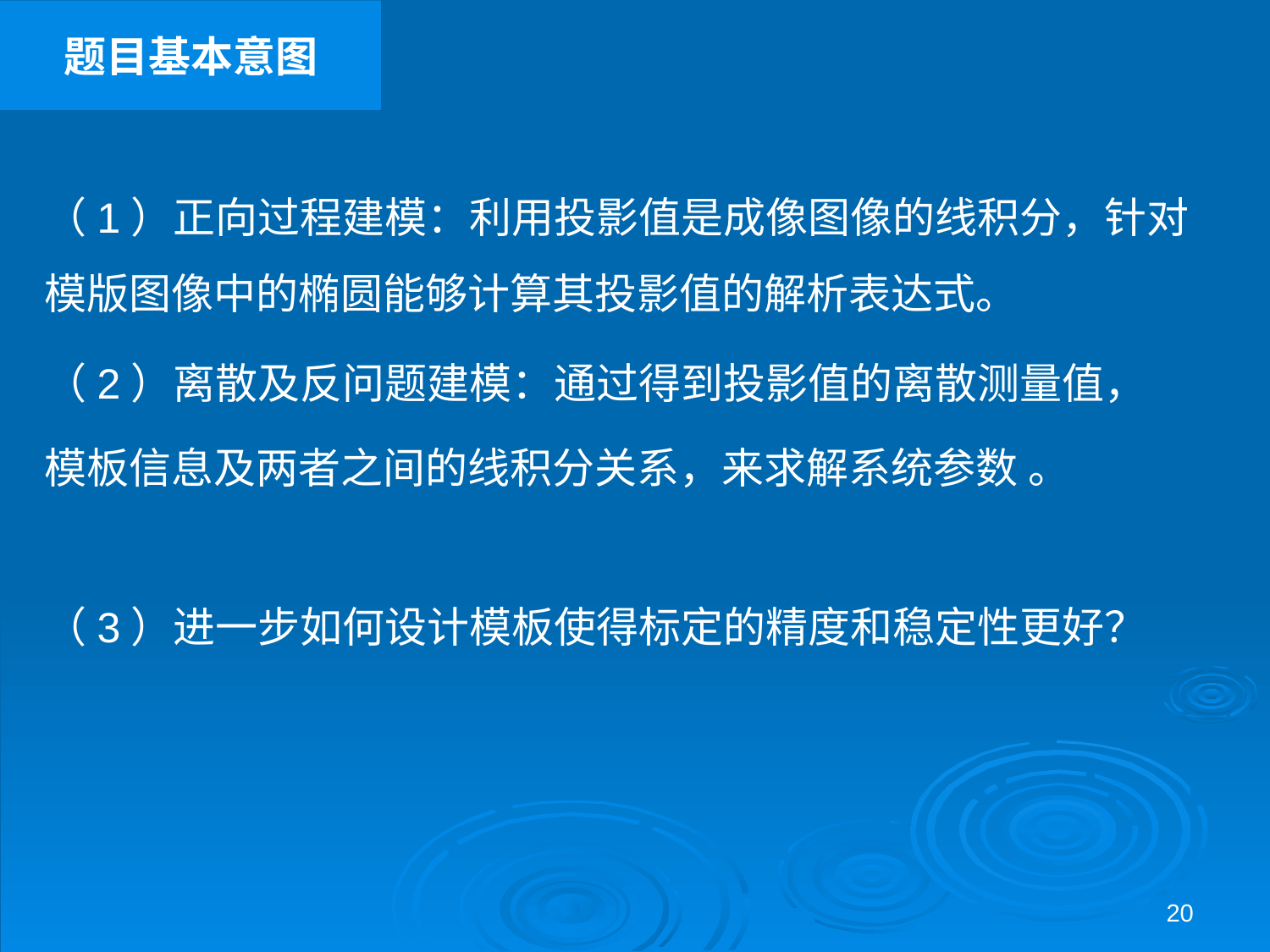

题目基本意图

（1）正向过程建模：利用投影值是成像图像的线积分，针对模版图像中的椭圆能够计算其投影值的解析表达式。
（2）离散及反问题建模：通过得到投影值的离散测量值，
模板信息及两者之间的线积分关系，来求解系统参数 。
（3）进一步如何设计模板使得标定的精度和稳定性更好？
20